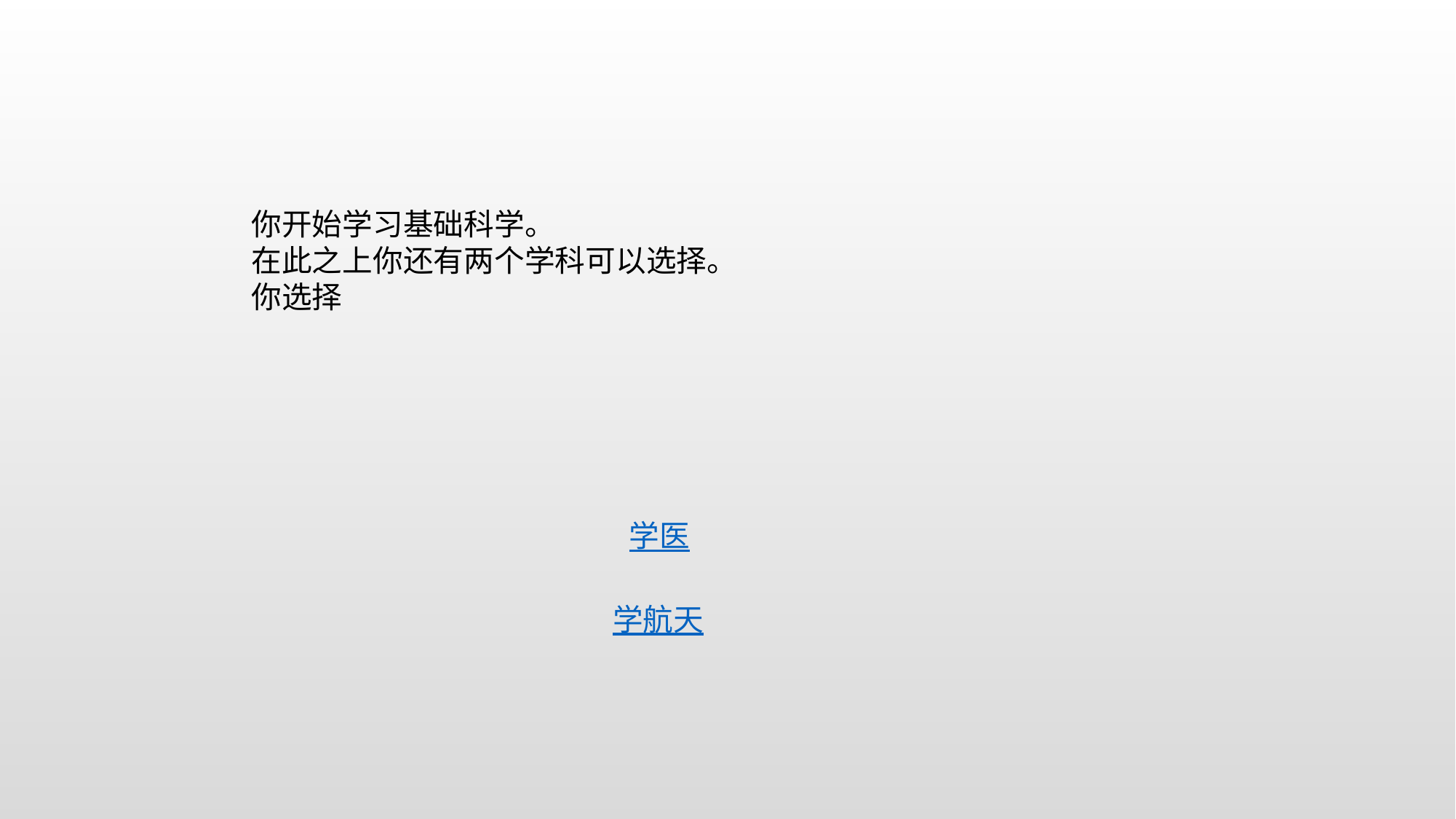

你开始学习基础科学。
在此之上你还有两个学科可以选择。
你选择
学医
学航天